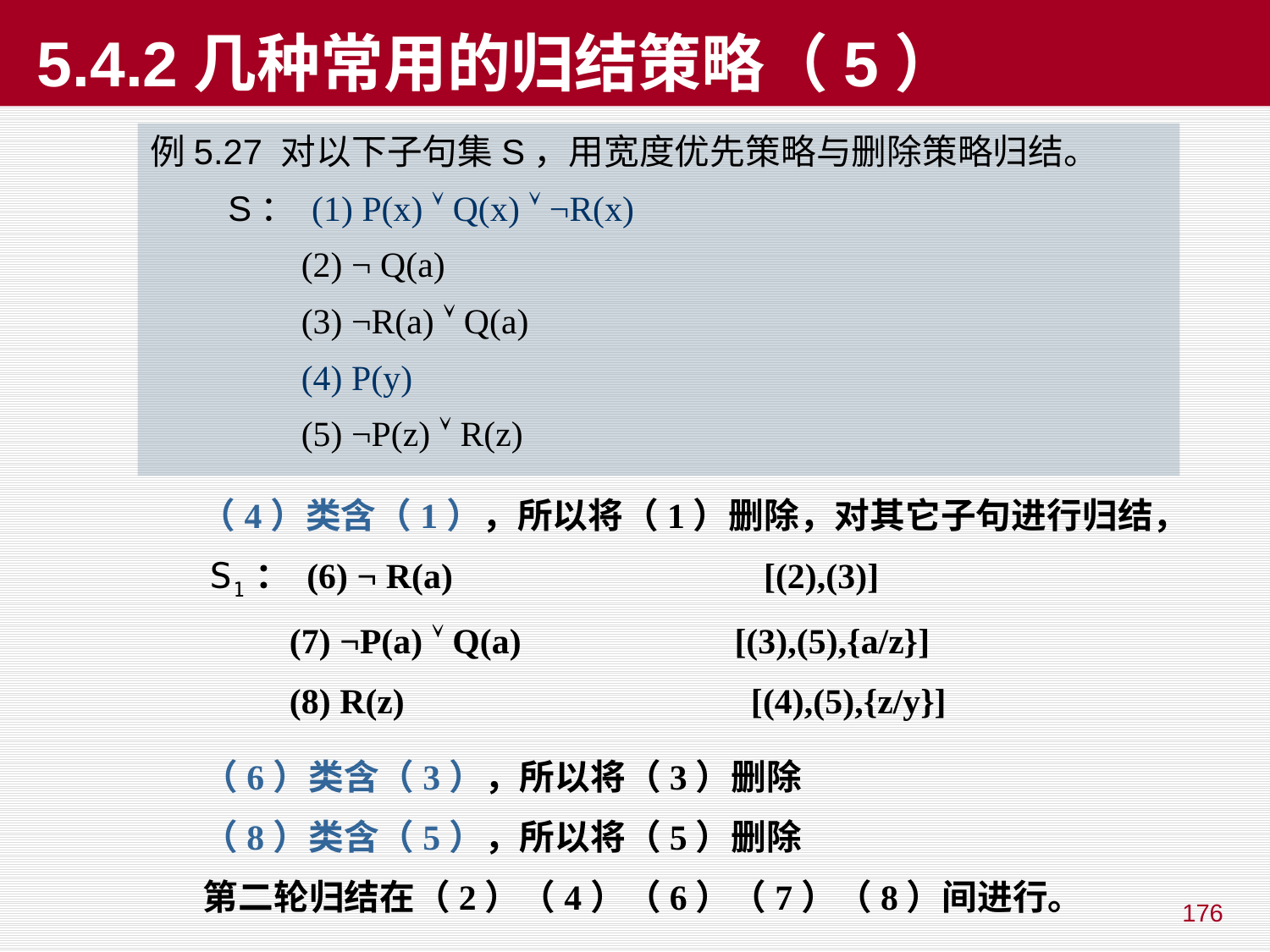

# 5.4.2几种常用的归结策略（5）
例5.27 对以下子句集S，用宽度优先策略与删除策略归结。
        S： (1) P(x) ∨ Q(x) ∨ ¬R(x)
                 (2) ¬ Q(a)
                 (3) ¬R(a) ∨ Q(a)
                 (4) P(y)
                 (5) ¬P(z) ∨ R(z)
（4）类含（1），所以将（1）删除，对其它子句进行归结，
 S1： (6) ¬ R(a)                                   [(2),(3)]
          (7) ¬P(a) ∨ Q(a)                        [(3),(5),{a/z}]
          (8) R(z)                                       [(4),(5),{z/y}]
（6）类含（3），所以将（3）删除
（8）类含（5），所以将（5）删除
第二轮归结在（2）（4）（6）（7）（8）间进行。
176